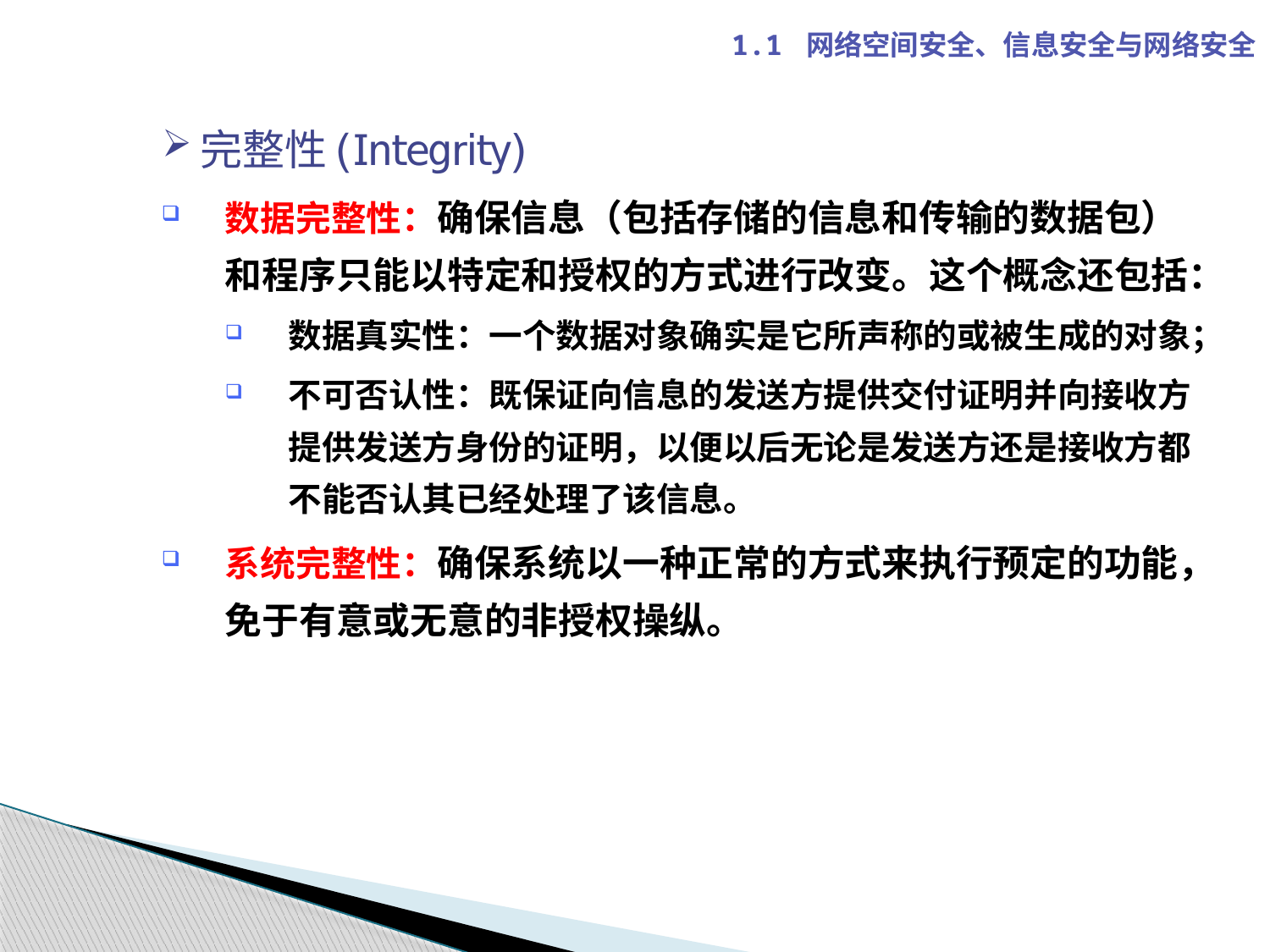

1.1 网络空间安全、信息安全与网络安全
完整性(Integrity)
数据完整性：确保信息（包括存储的信息和传输的数据包）和程序只能以特定和授权的方式进行改变。这个概念还包括：
数据真实性：一个数据对象确实是它所声称的或被生成的对象；
不可否认性：既保证向信息的发送方提供交付证明并向接收方提供发送方身份的证明，以便以后无论是发送方还是接收方都不能否认其已经处理了该信息。
系统完整性：确保系统以一种正常的方式来执行预定的功能，免于有意或无意的非授权操纵。